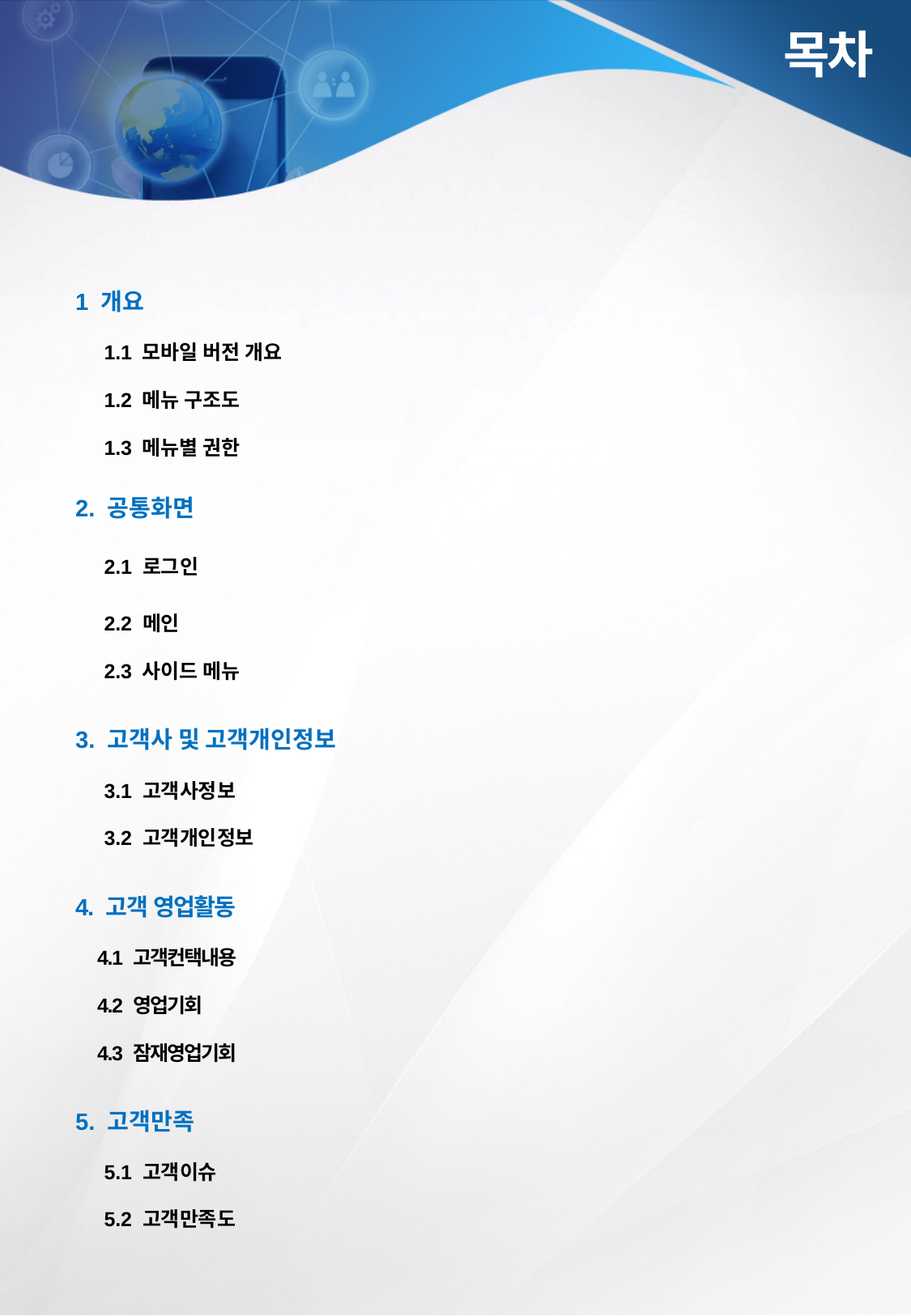

목차
THESeller’S사용자매뉴얼
| 1 개요 |
| --- |
| 1.1 모바일 버전 개요 |
| 1.2 메뉴 구조도 |
| 1.3 메뉴별 권한 |
| 2. 공통화면 |
| 2.1 로그인 |
| 2.2 메인 |
| 2.3 사이드 메뉴 |
| 3. 고객사 및 고객개인정보 |
| 3.1 고객사정보 |
| 3.2 고객개인정보 |
| 4. 고객 영업활동 |
| 4.1 고객컨택내용 |
| 4.2 영업기회 |
| 4.3 잠재영업기회 |
| 5. 고객만족 |
| 5.1 고객이슈 |
| 5.2 고객만족도 |